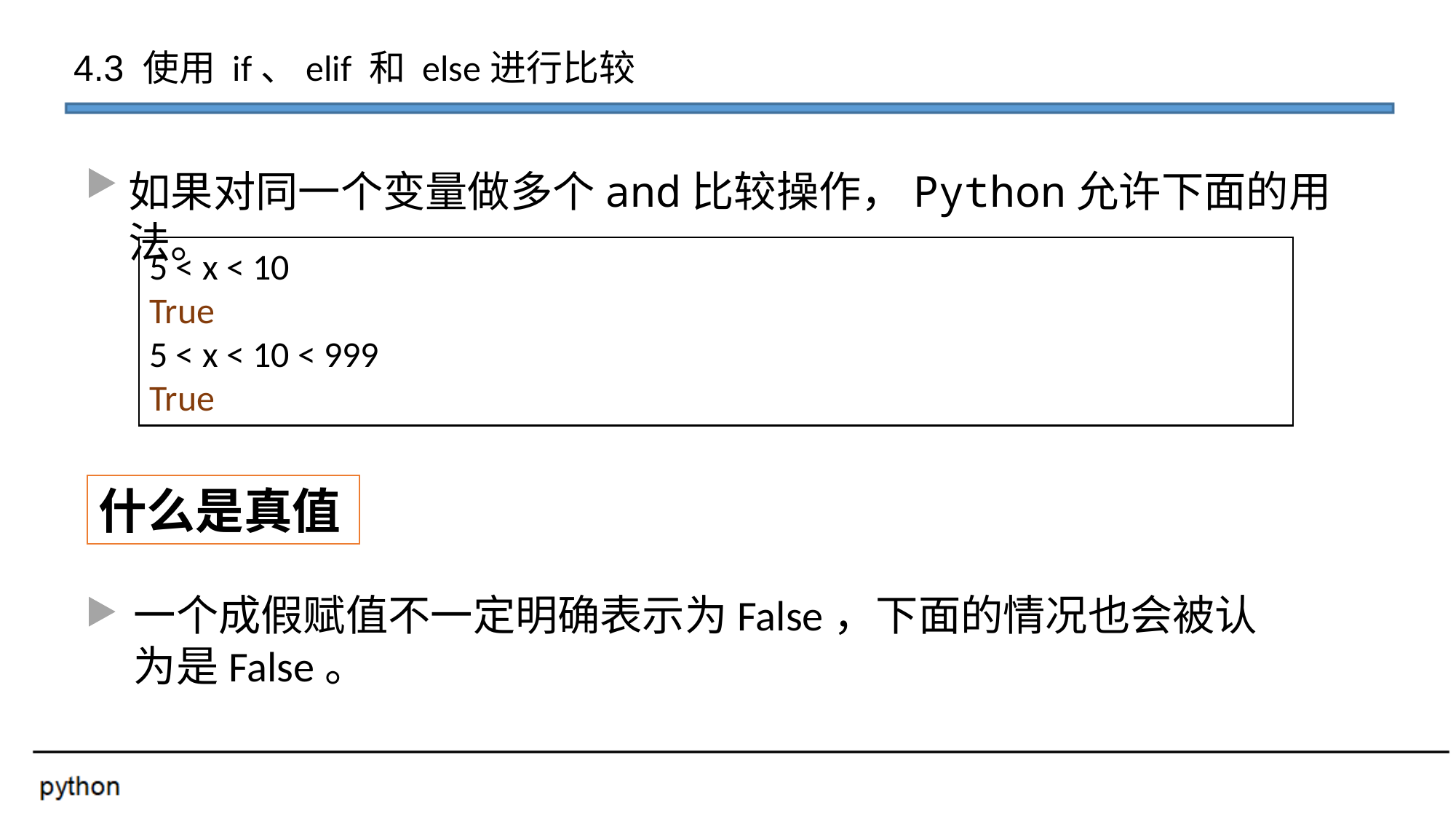

4.3 使用 if、elif 和 else进行比较
如果对同一个变量做多个and比较操作，Python允许下面的用法。

5 < x < 10
True
5 < x < 10 < 999
True
什么是真值
一个成假赋值不一定明确表示为False，下面的情况也会被认为是False。

12